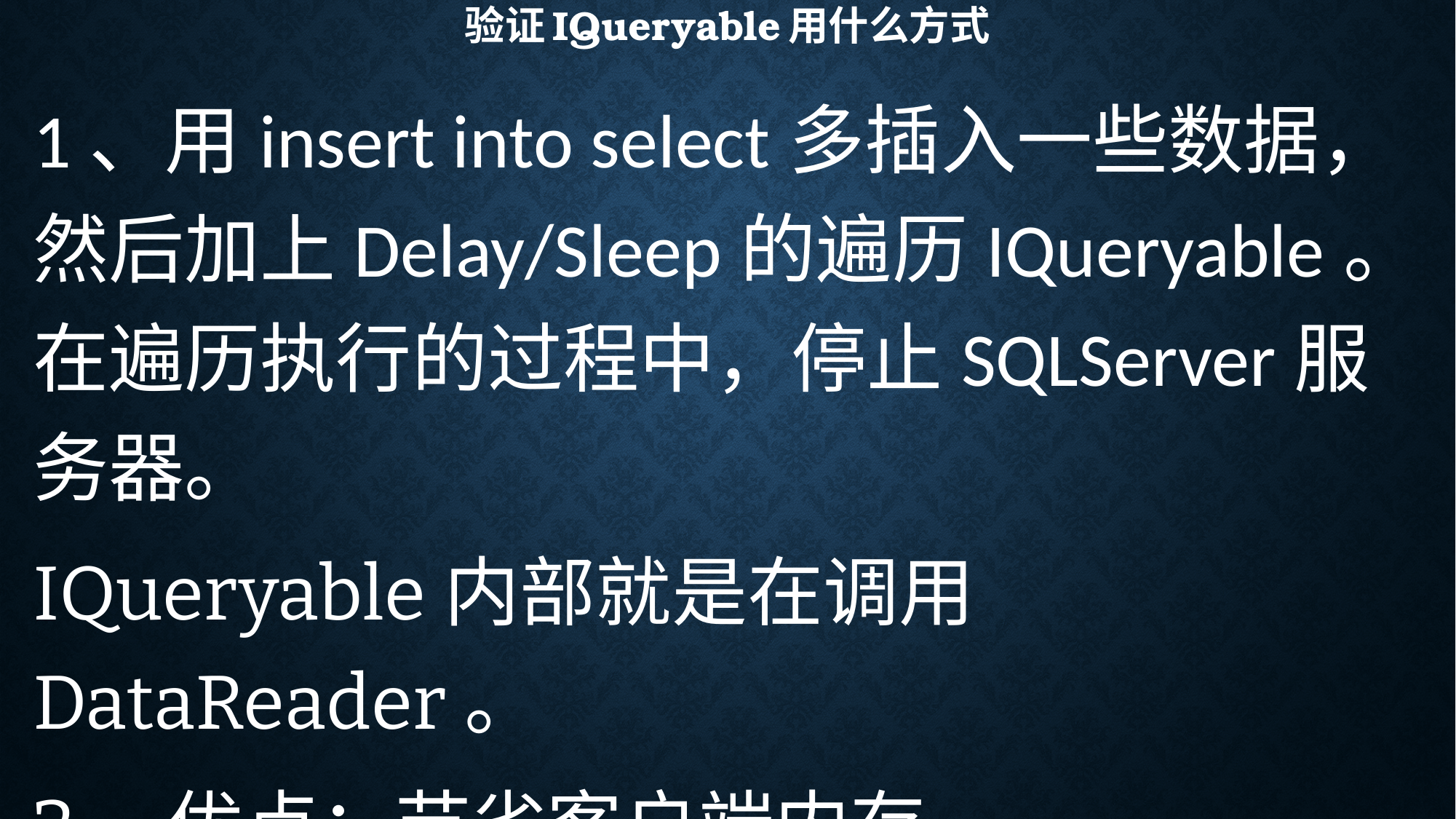

# 验证IQueryable用什么方式
1、用insert into select多插入一些数据，然后加上Delay/Sleep的遍历IQueryable。在遍历执行的过程中，停止SQLServer服务器。
IQueryable内部就是在调用DataReader。
2、优点：节省客户端内存。
缺点：如果处理的慢，会长时间占用连接。